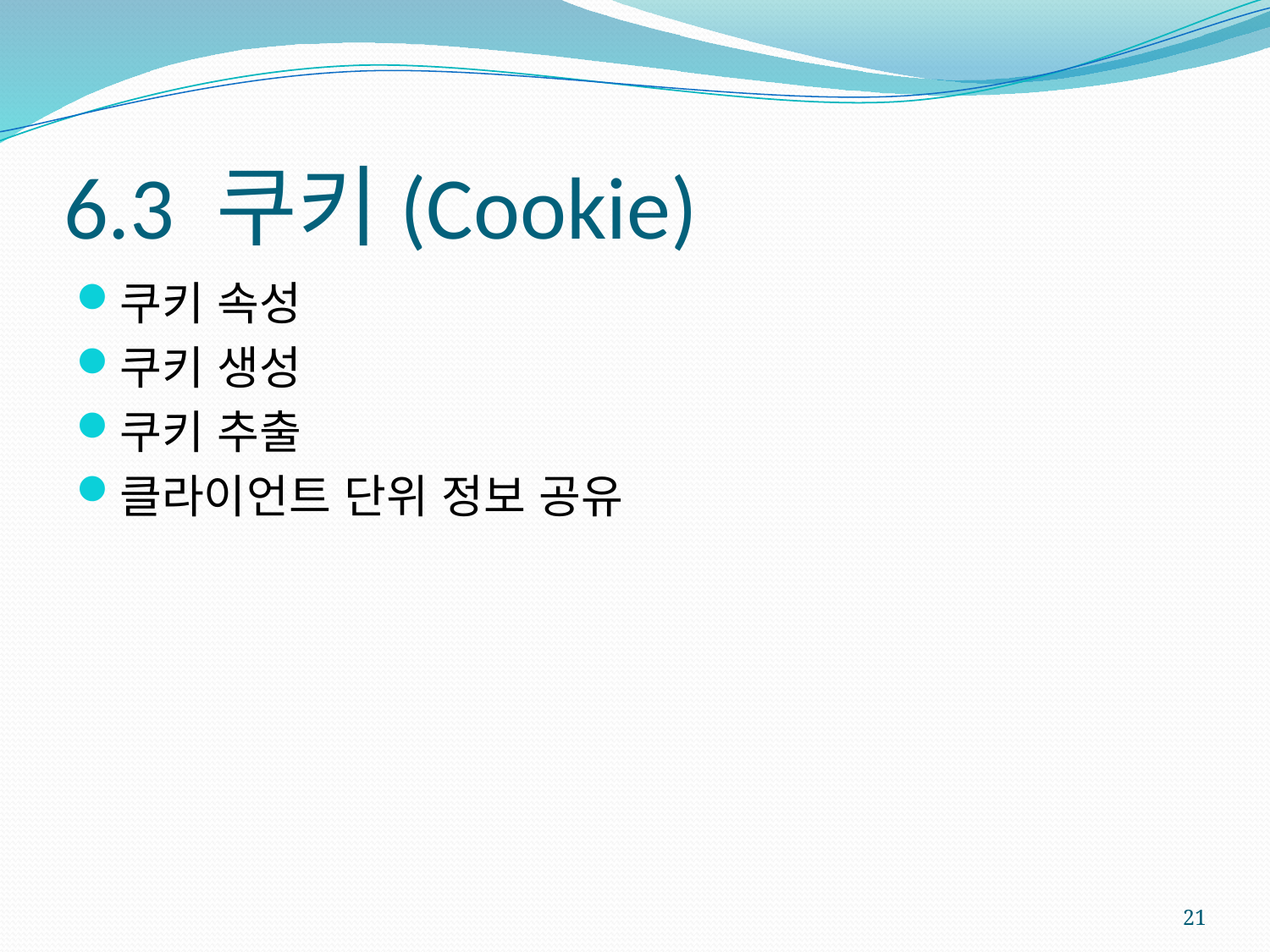

# 6.3 쿠키(Cookie)
쿠키 속성
쿠키 생성
쿠키 추출
클라이언트 단위 정보 공유
21